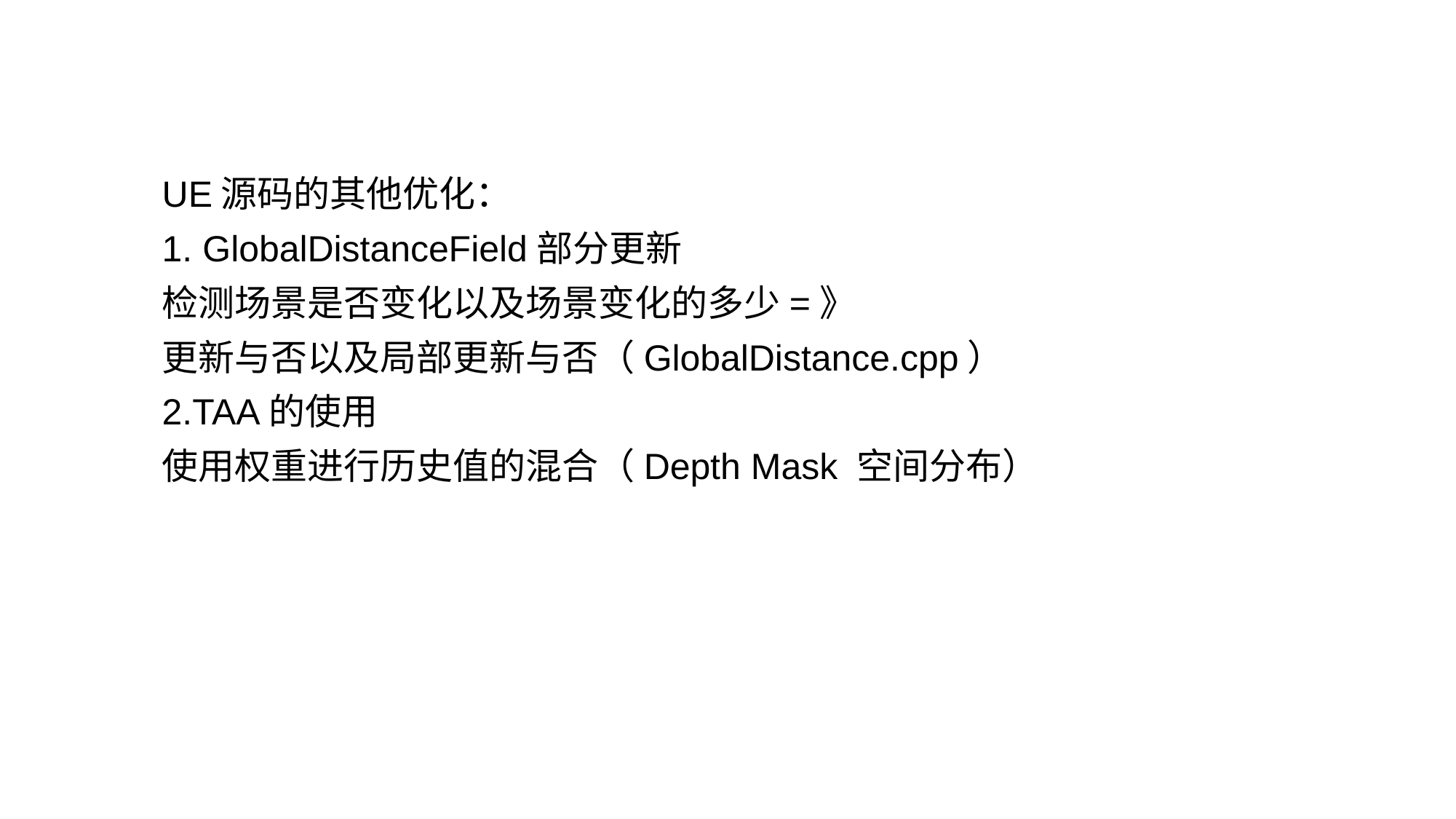

UE源码的其他优化：
1. GlobalDistanceField部分更新
检测场景是否变化以及场景变化的多少=》
更新与否以及局部更新与否（GlobalDistance.cpp）
2.TAA的使用
使用权重进行历史值的混合（Depth Mask 空间分布）